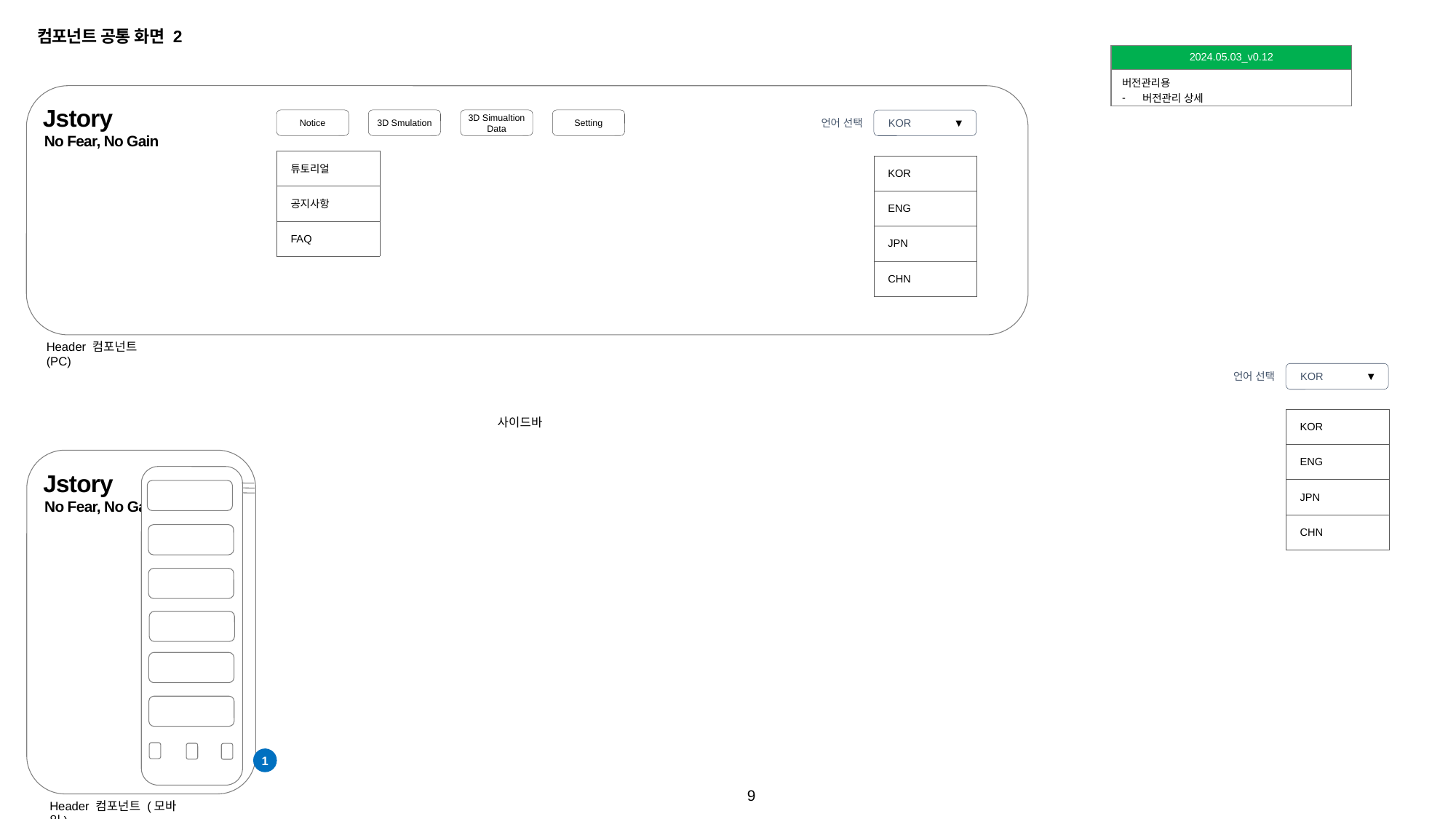

| 2025.01.08\_v0.22 |
| --- |
| 공통 영역 추가 - Header 컴포넌트 추가 ( 웹, 모바일 ) |
컴포넌트 공통 화면 2
| 2024.05.03\_v0.12 |
| --- |
| 버전관리용 버전관리 상세 |

Jstory
언어 선택
Notice
3D Smulation
3D Simualtion
Data
Setting
           ▼
KOR
No Fear, No Gain
| 튜토리얼 |
| --- |
| 공지사항 |
| FAQ |
| KOR |
| --- |
| ENG |
| JPN |
| CHN |
Header 컴포넌트 (PC)
언어 선택
           ▼
KOR
| KOR |
| --- |
| ENG |
| JPN |
| CHN |
사이드바

Jstory

No Fear, No Gain

1
Header 컴포넌트 (모바일)